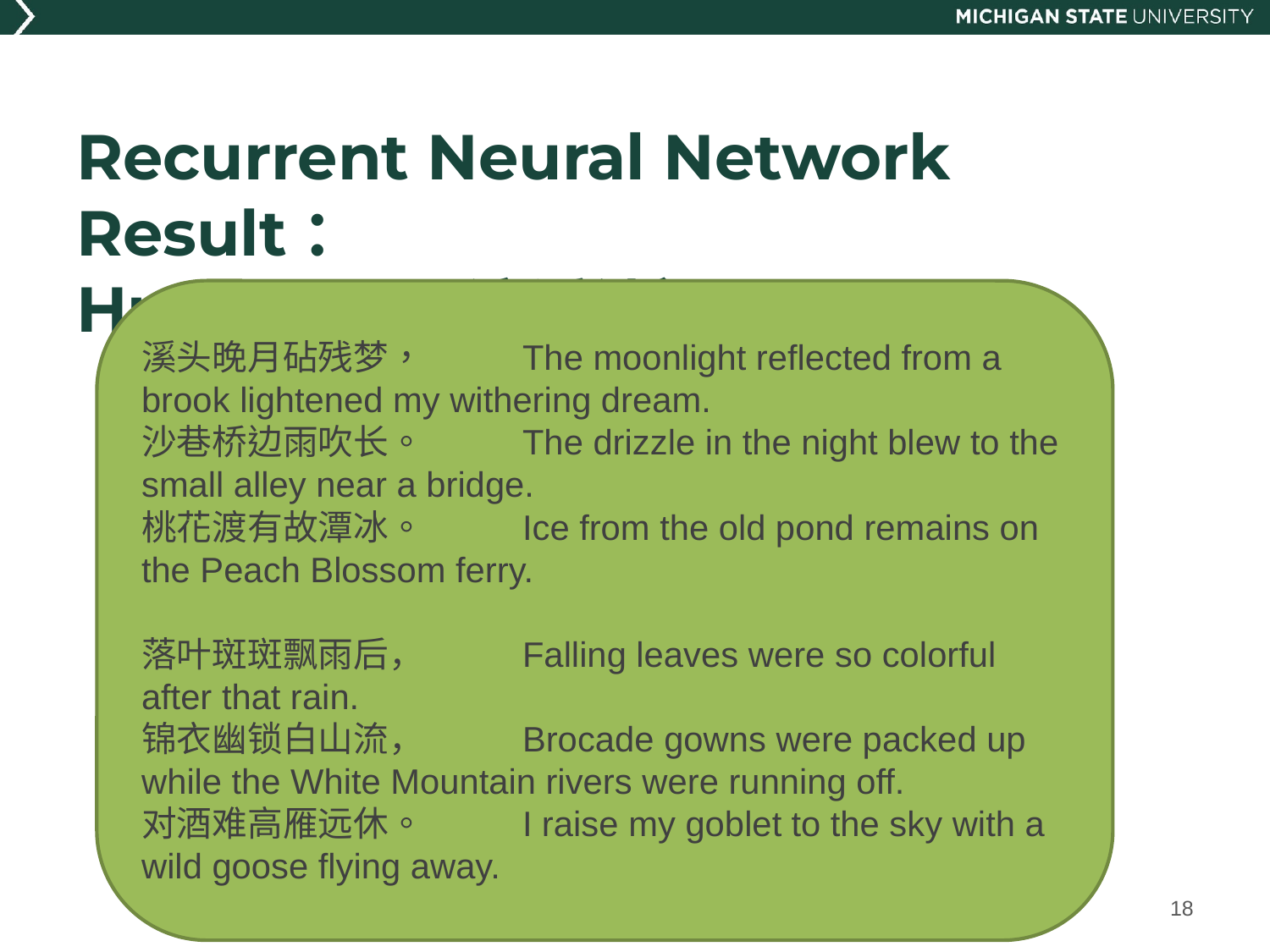

# Recurrent Neural Network Result： Huanxisha(浣溪沙）
溪头晚月砧残梦，	The moonlight reflected from a brook lightened my withering dream.
沙巷桥边雨吹长。	The drizzle in the night blew to the small alley near a bridge.
桃花渡有故潭冰。	Ice from the old pond remains on the Peach Blossom ferry.

落叶斑斑飘雨后，	Falling leaves were so colorful after that rain.
锦衣幽锁白山流，	Brocade gowns were packed up while the White Mountain rivers were running off.
对酒难高雁远休。	I raise my goblet to the sky with a wild goose flying away.
18